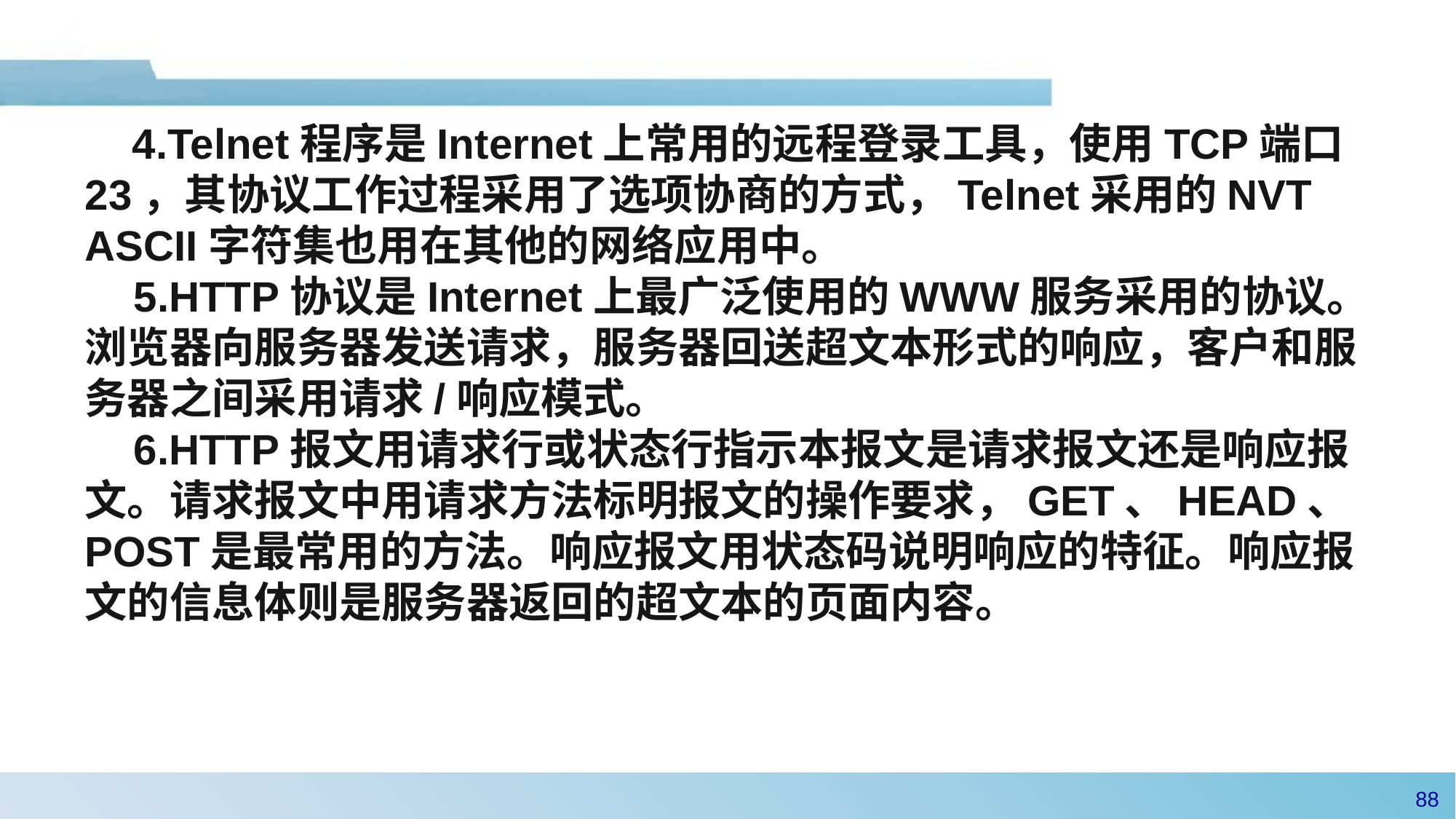

4.Telnet程序是Internet上常用的远程登录工具，使用TCP端口23，其协议工作过程采用了选项协商的方式，Telnet采用的NVT ASCII字符集也用在其他的网络应用中。
    5.HTTP协议是Internet上最广泛使用的WWW服务采用的协议。浏览器向服务器发送请求，服务器回送超文本形式的响应，客户和服务器之间采用请求/响应模式。
    6.HTTP报文用请求行或状态行指示本报文是请求报文还是响应报文。请求报文中用请求方法标明报文的操作要求，GET、HEAD、POST是最常用的方法。响应报文用状态码说明响应的特征。响应报文的信息体则是服务器返回的超文本的页面内容。
88